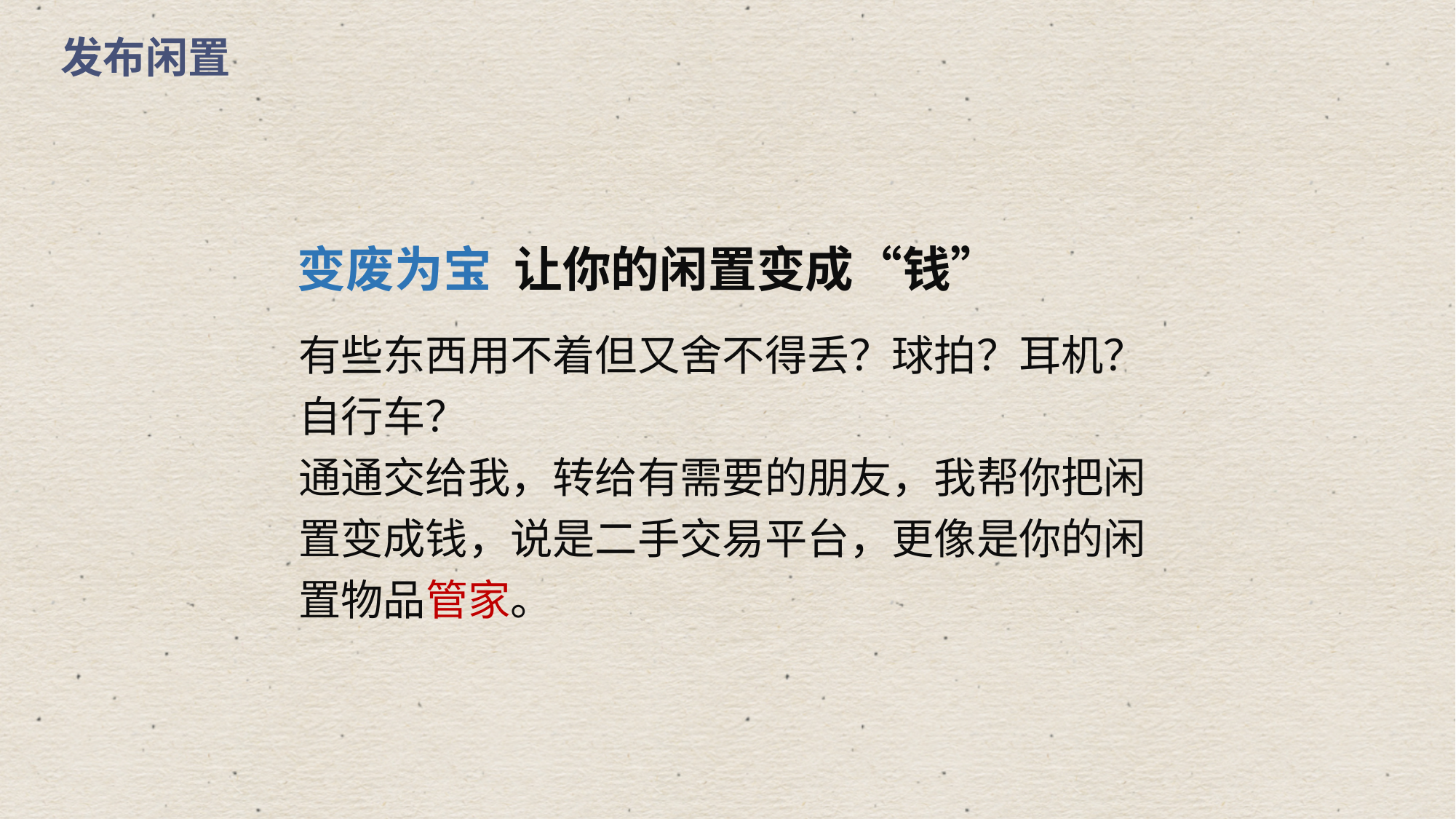

发布闲置
变废为宝  让你的闲置变成“钱”
有些东西用不着但又舍不得丢？球拍？耳机？自行车？
通通交给我，转给有需要的朋友，我帮你把闲置变成钱，说是二手交易平台，更像是你的闲置物品管家。